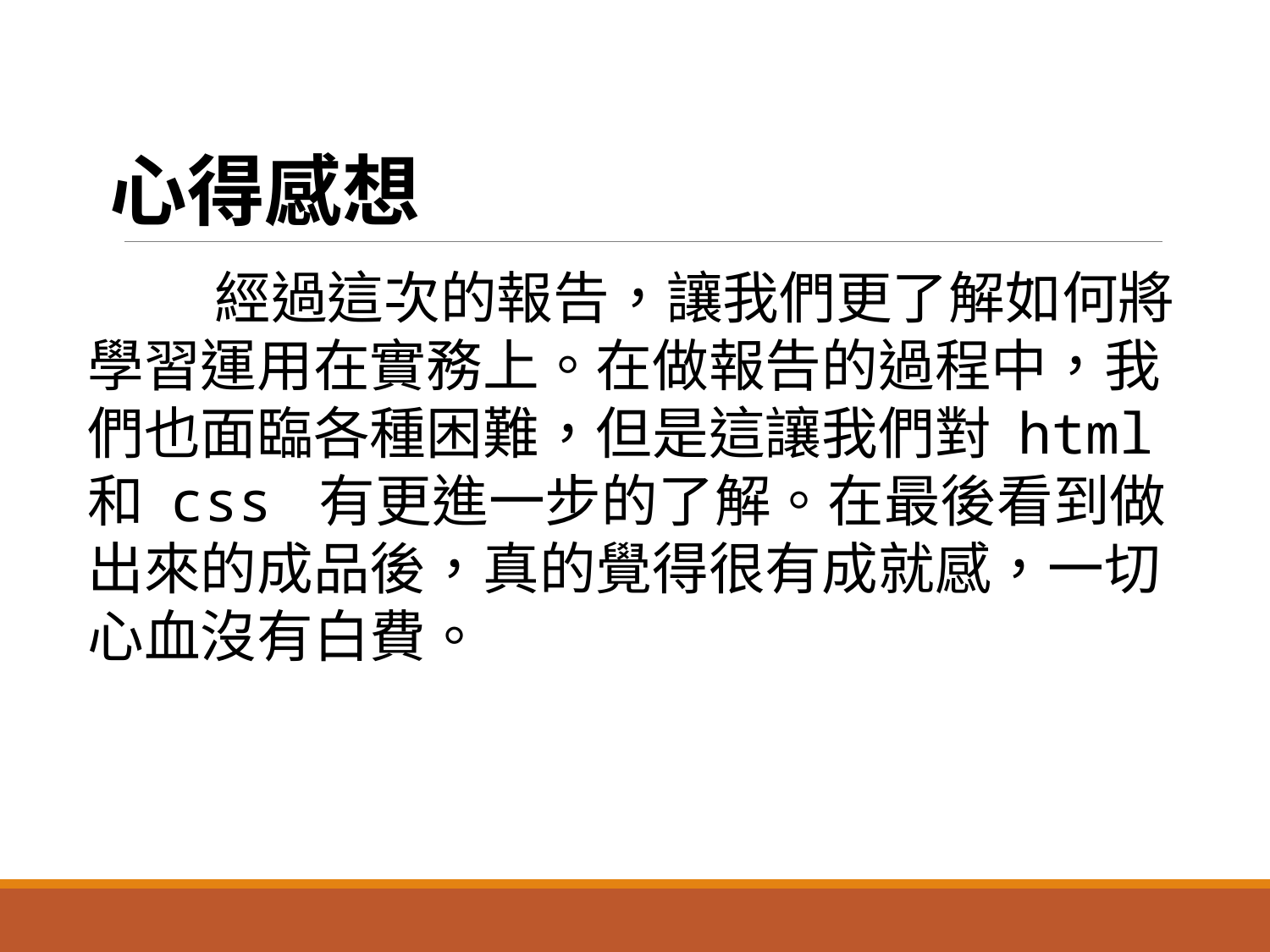

心得感想
	經過這次的報告，讓我們更了解如何將學習運用在實務上。在做報告的過程中，我們也面臨各種困難，但是這讓我們對 html 和 css 有更進一步的了解。在最後看到做出來的成品後，真的覺得很有成就感，一切心血沒有白費。